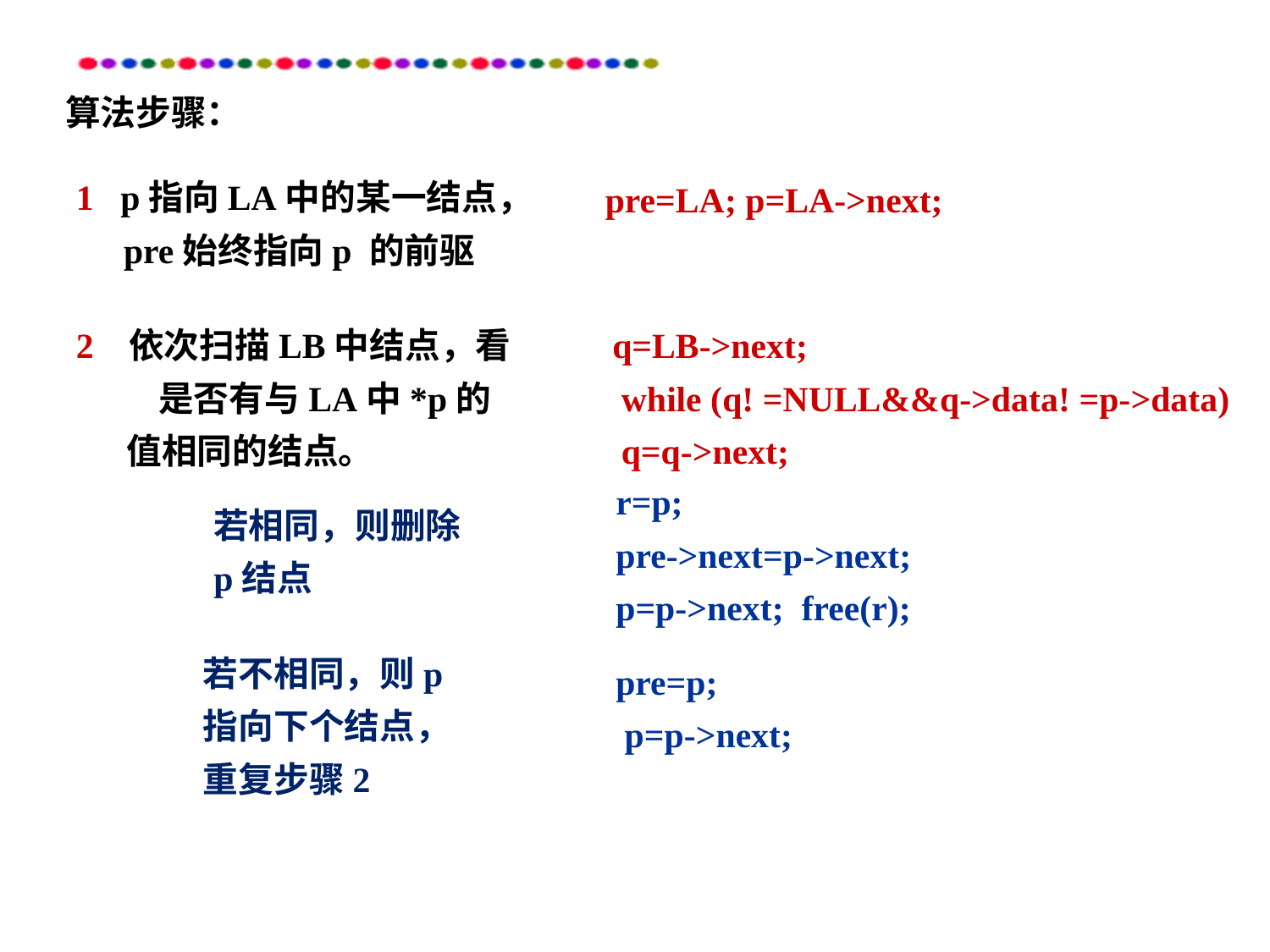

算法步骤：
1   p指向LA中的某一结点，pre始终指向p 的前驱
pre=LA; p=LA->next;

2   依次扫描LB中结点，看     是否有与LA中*p的值相同的结点。
  q=LB->next;
   while (q! =NULL&&q->data! =p->data)
   q=q->next;

r=p;
pre->next=p->next;
p=p->next;  free(r);

若相同，则删除p结点
若不相同，则p指向下个结点，重复步骤2
pre=p;
 p=p->next;